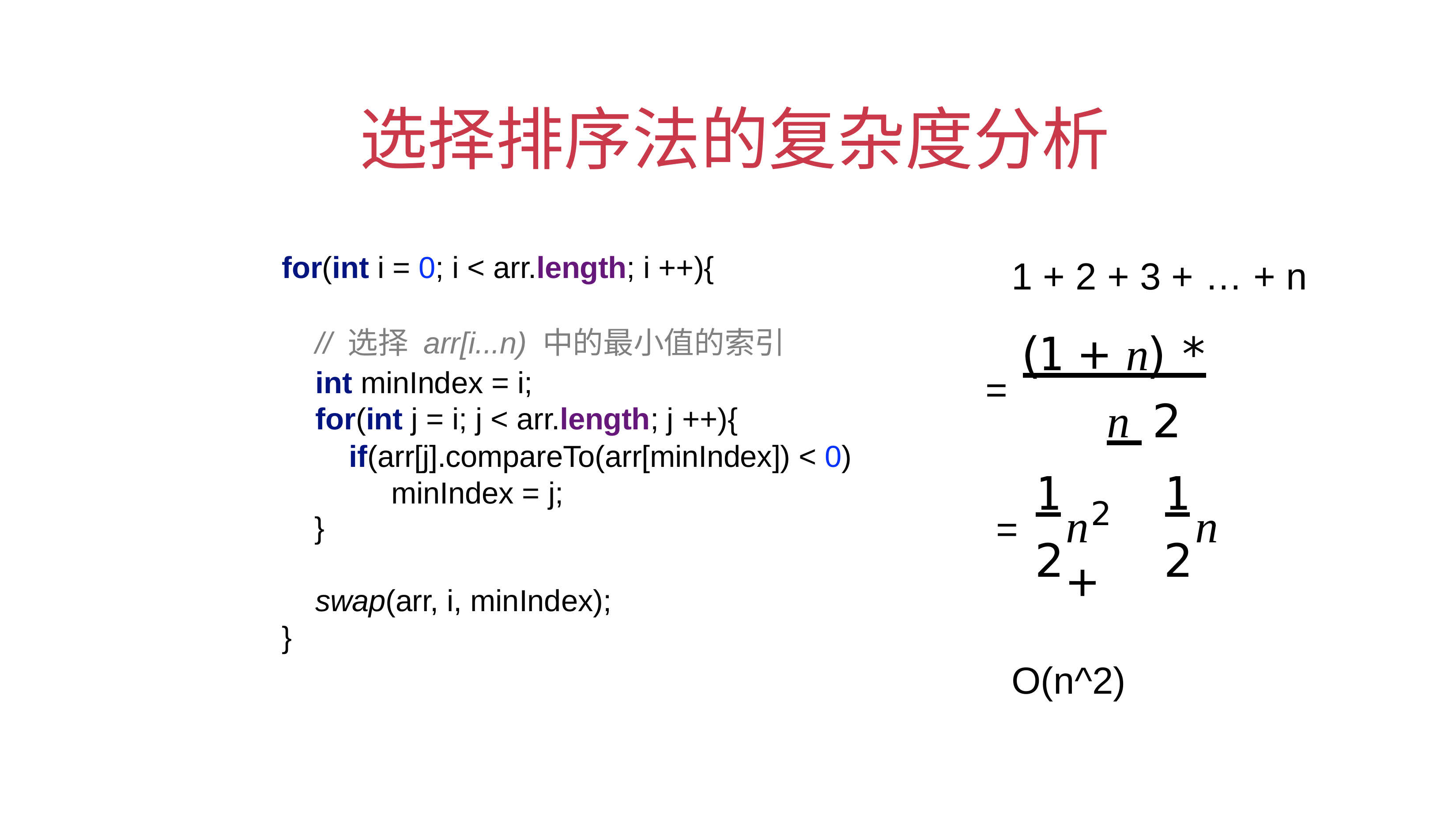

# 选择排序法的复杂度分析
for(int i = 0; i < arr.length; i ++){
1 + 2 + 3 + … + n
(1 + n) * n  2
// 选择 arr[i...n) 中的最⼩值的索引
int minIndex = i;
for(int j = i; j < arr.length; j ++){
if(arr[j].compareTo(arr[minIndex]) < 0)  minIndex = j;
}
=
1
2
1
2
2
n	+
n
=
swap(arr, i, minIndex);
}
O(n^2)